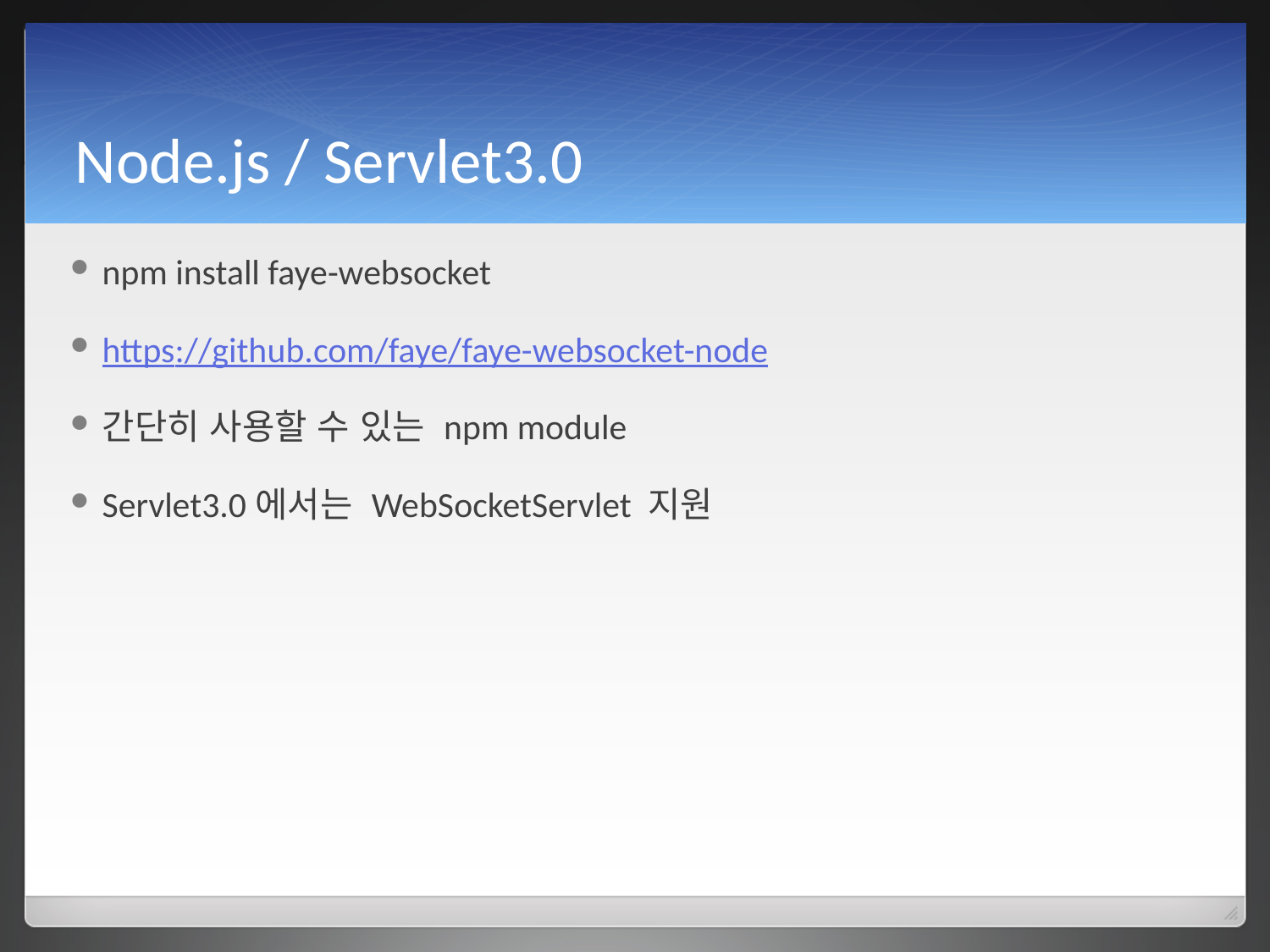

# Node.js / Servlet3.0
npm install faye-websocket
https://github.com/faye/faye-websocket-node
간단히 사용할 수 있는 npm module
Servlet3.0에서는 WebSocketServlet 지원